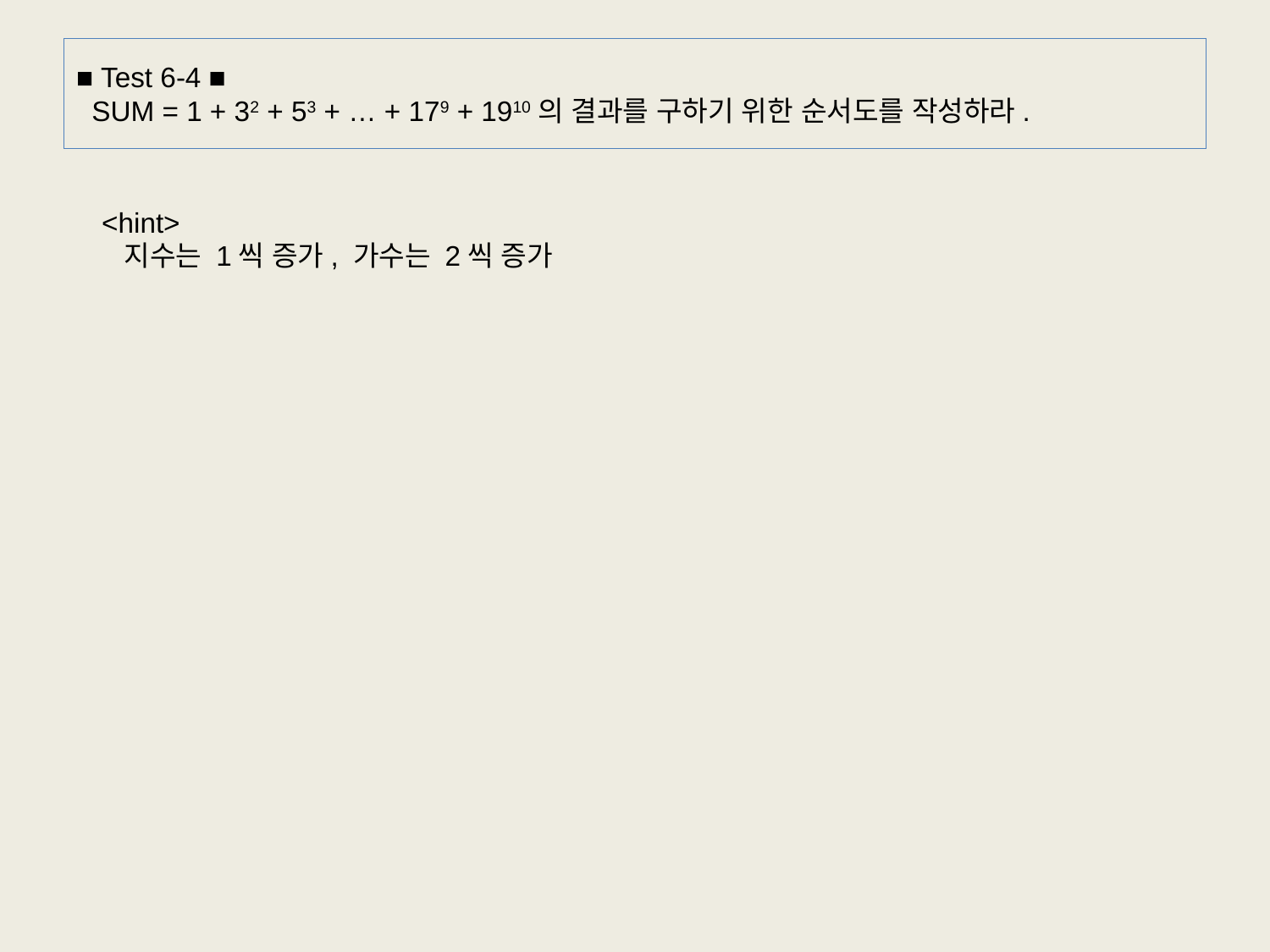

# ■ Test 6-4 ■   SUM = 1 + 32 + 53 + … + 179 + 1910의 결과를 구하기 위한 순서도를 작성하라.
<hint>
  지수는 1씩 증가, 가수는 2씩 증가